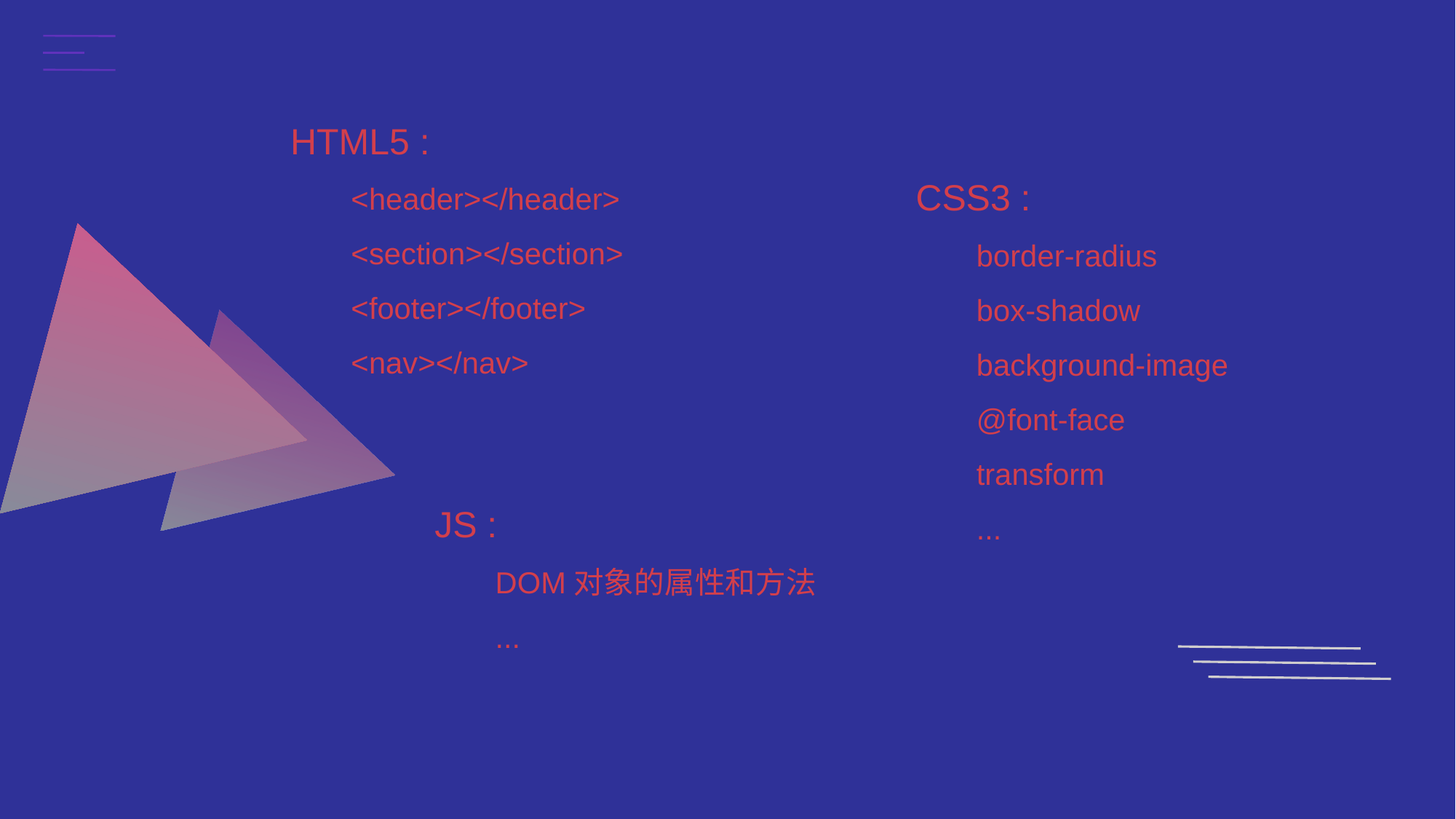

HTML5 :
<header></header>
<section></section>
<footer></footer>
<nav></nav>
CSS3 :
border-radius
box-shadow
background-image
@font-face
transform
...

JS :
DOM对象的属性和方法
...